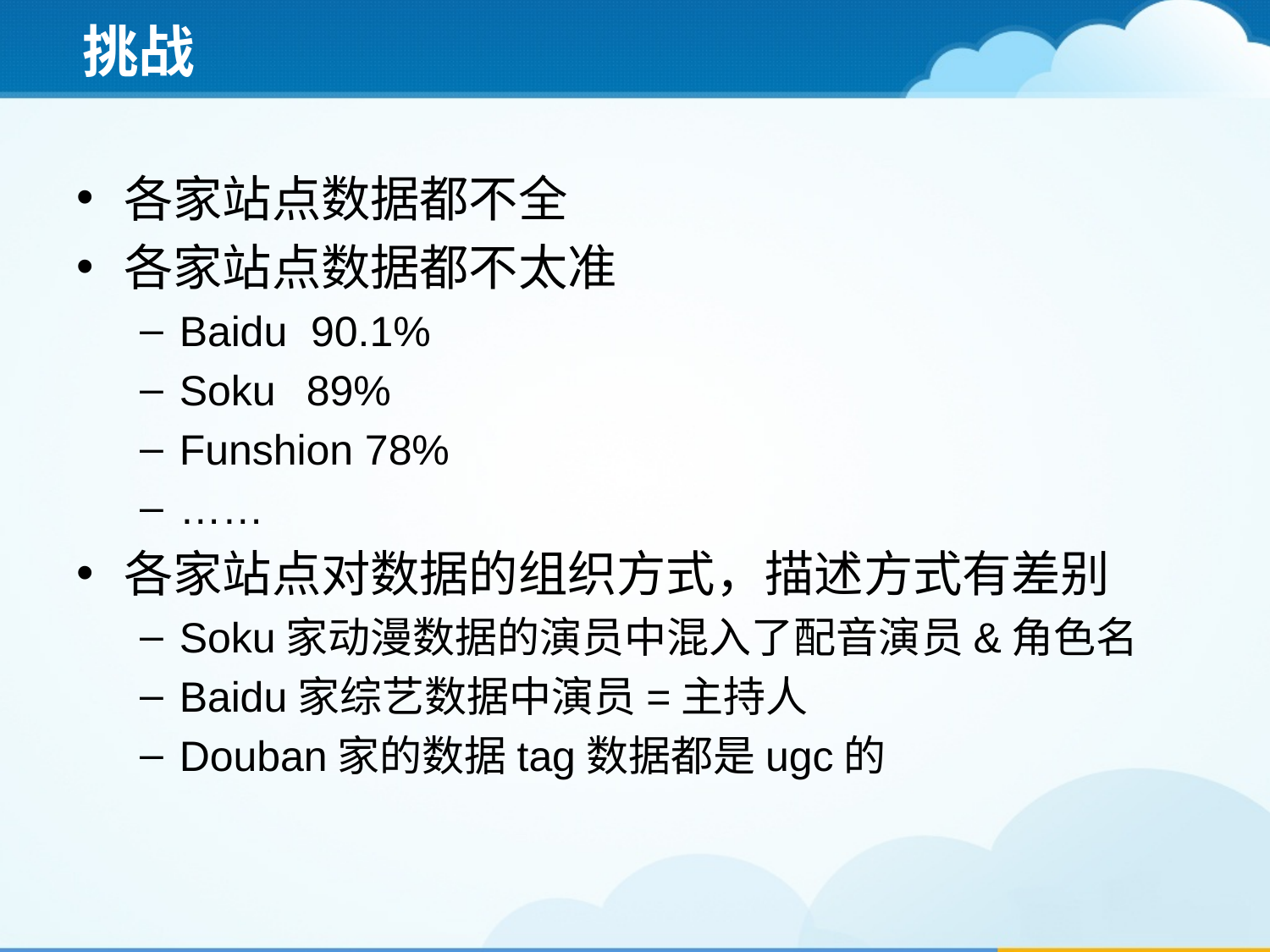

# 挑战
各家站点数据都不全
各家站点数据都不太准
Baidu  90.1%
Soku	89%
Funshion 78%
……
各家站点对数据的组织方式，描述方式有差别
Soku家动漫数据的演员中混入了配音演员&角色名
Baidu家综艺数据中演员=主持人
Douban家的数据tag数据都是ugc的